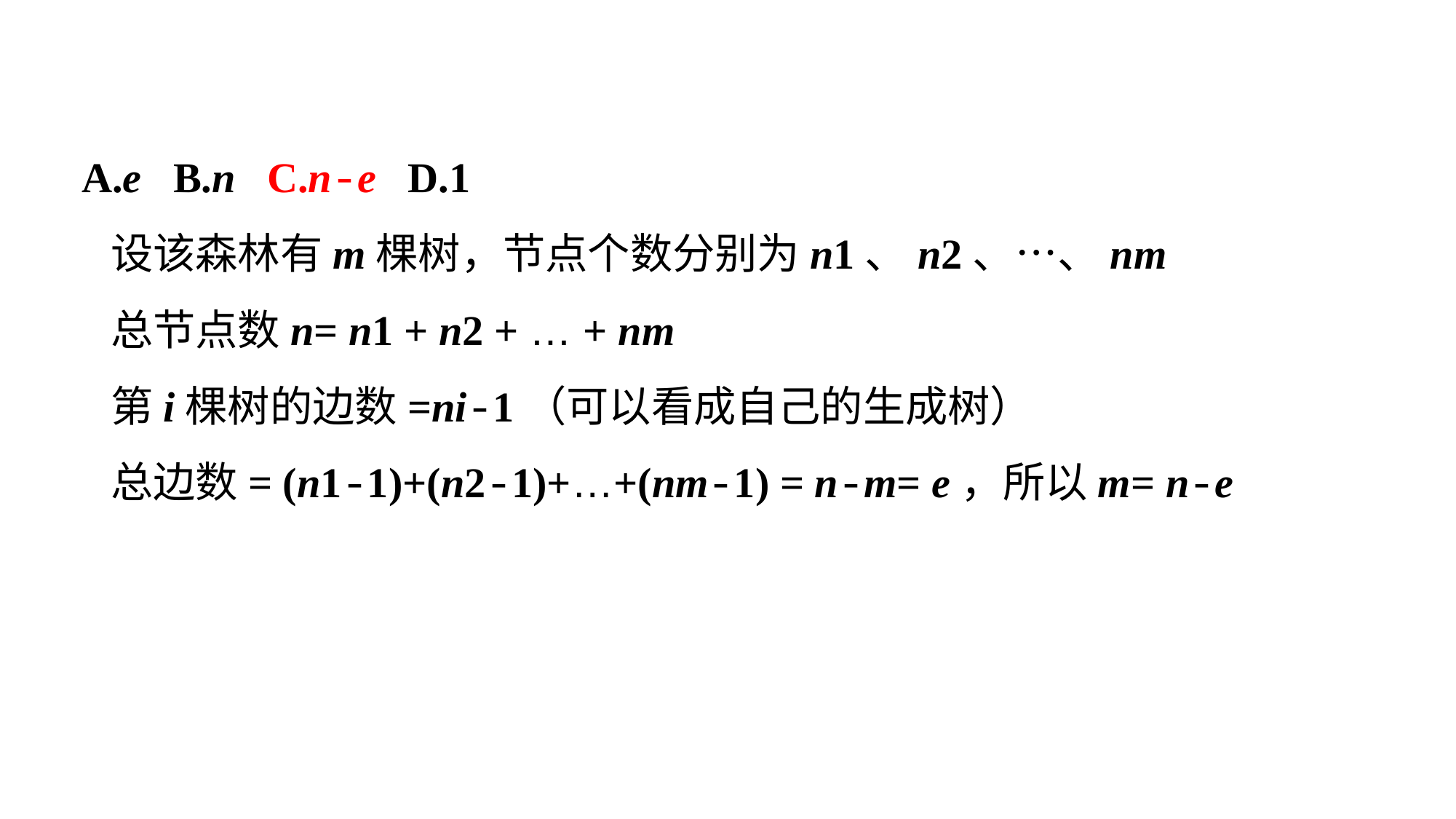

A.e   B.n   C.n-e   D.1
  设该森林有m棵树，节点个数分别为n1、n2、…、nm
  总节点数n= n1 + n2 + … + nm
  第i棵树的边数=ni-1（可以看成自己的生成树）
  总边数= (n1-1)+(n2-1)+…+(nm-1) = n-m= e，所以m= n-e